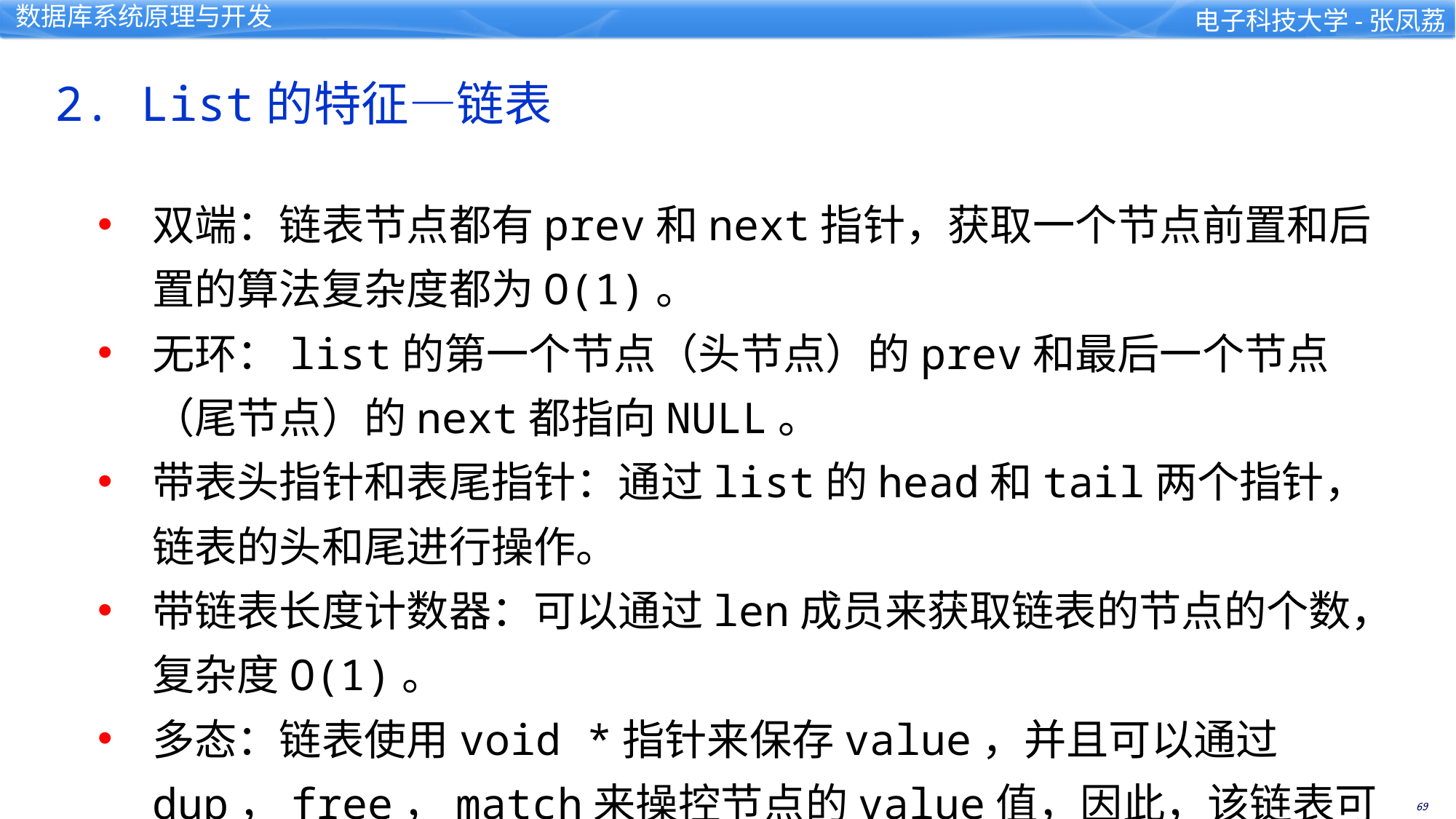

2. List的特征—链表
双端：链表节点都有prev和next指针，获取一个节点前置和后置的算法复杂度都为O(1)。
无环：list的第一个节点（头节点）的prev和最后一个节点（尾节点）的next都指向NULL。
带表头指针和表尾指针：通过list的head和tail两个指针，链表的头和尾进行操作。
带链表长度计数器：可以通过len成员来获取链表的节点的个数，复杂度O(1)。
多态：链表使用void *指针来保存value，并且可以通过dup，free，match来操控节点的value值，因此，该链表可以保存任意类型的值。